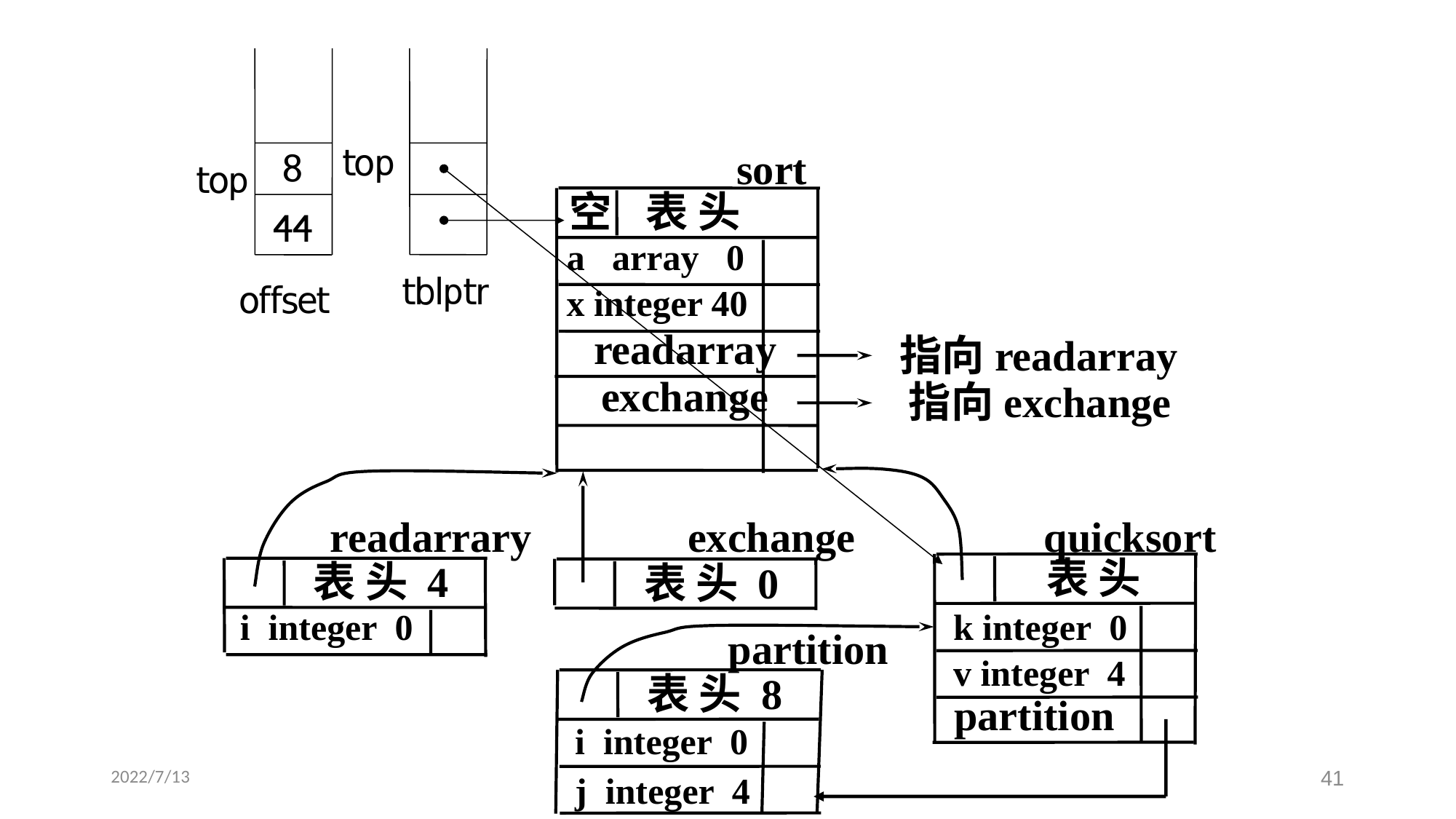

top
sort
8

top

空
表 头

44

a   array   0

tblptr
offset
x integer 40

readarray
指向readarray

exchange
指向exchange

readarrary
exchange
quicksort
表 头
表 头 4
表 头 0

k integer  0
i  integer  0

partition

v integer  4

表 头 8

partition

i  integer  0

2022/7/13
41
j  integer  4